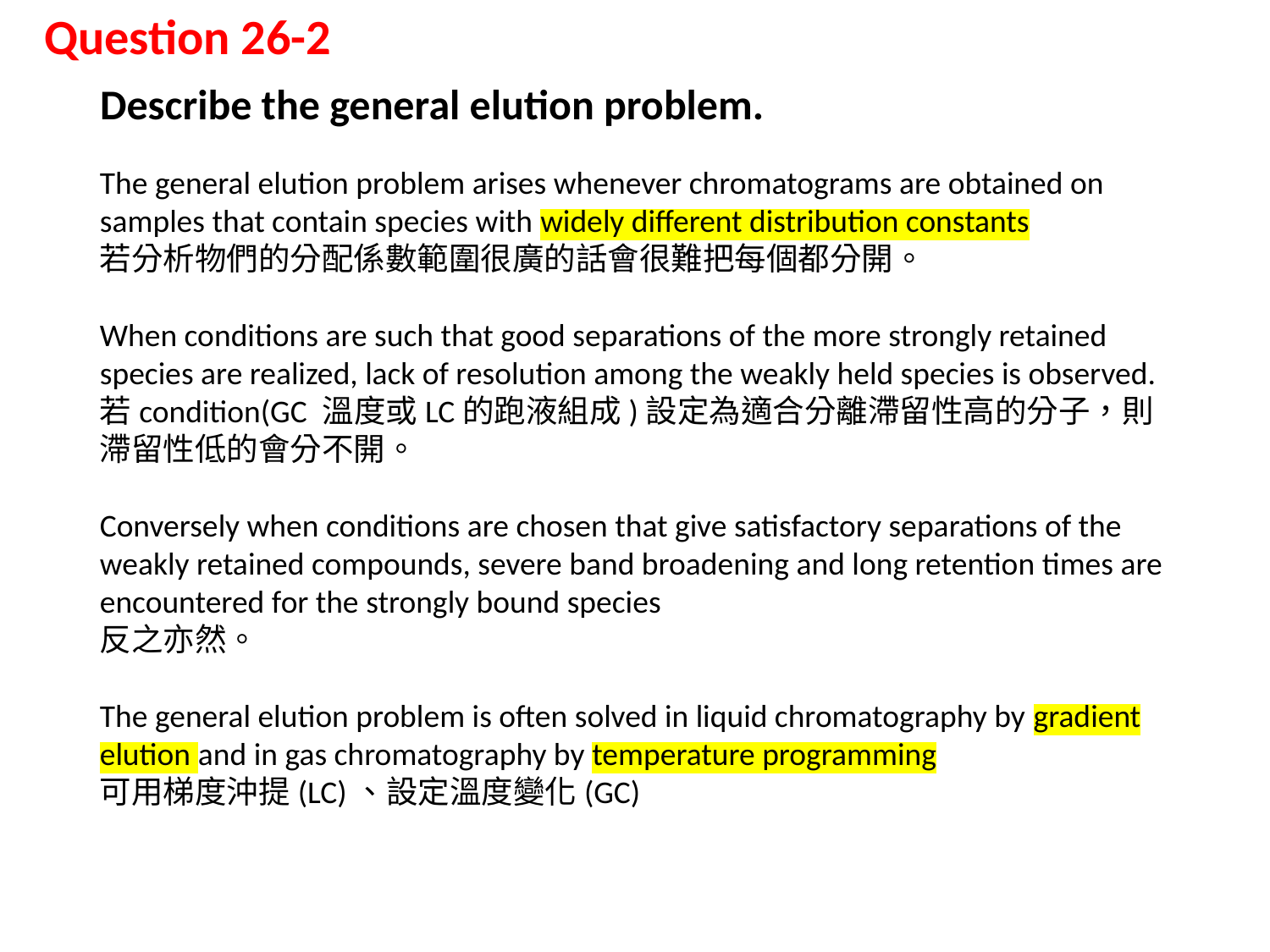

# Question 26-2
Describe the general elution problem.

The general elution problem arises whenever chromatograms are obtained on samples that contain species with widely different distribution constants
若分析物們的分配係數範圍很廣的話會很難把每個都分開。

When conditions are such that good separations of the more strongly retained species are realized, lack of resolution among the weakly held species is observed.
若condition(GC 溫度或LC的跑液組成)設定為適合分離滯留性高的分子，則滯留性低的會分不開。

Conversely when conditions are chosen that give satisfactory separations of the weakly retained compounds, severe band broadening and long retention times are encountered for the strongly bound species
反之亦然。

The general elution problem is often solved in liquid chromatography by gradient elution and in gas chromatography by temperature programming
可用梯度沖提(LC)、設定溫度變化(GC)